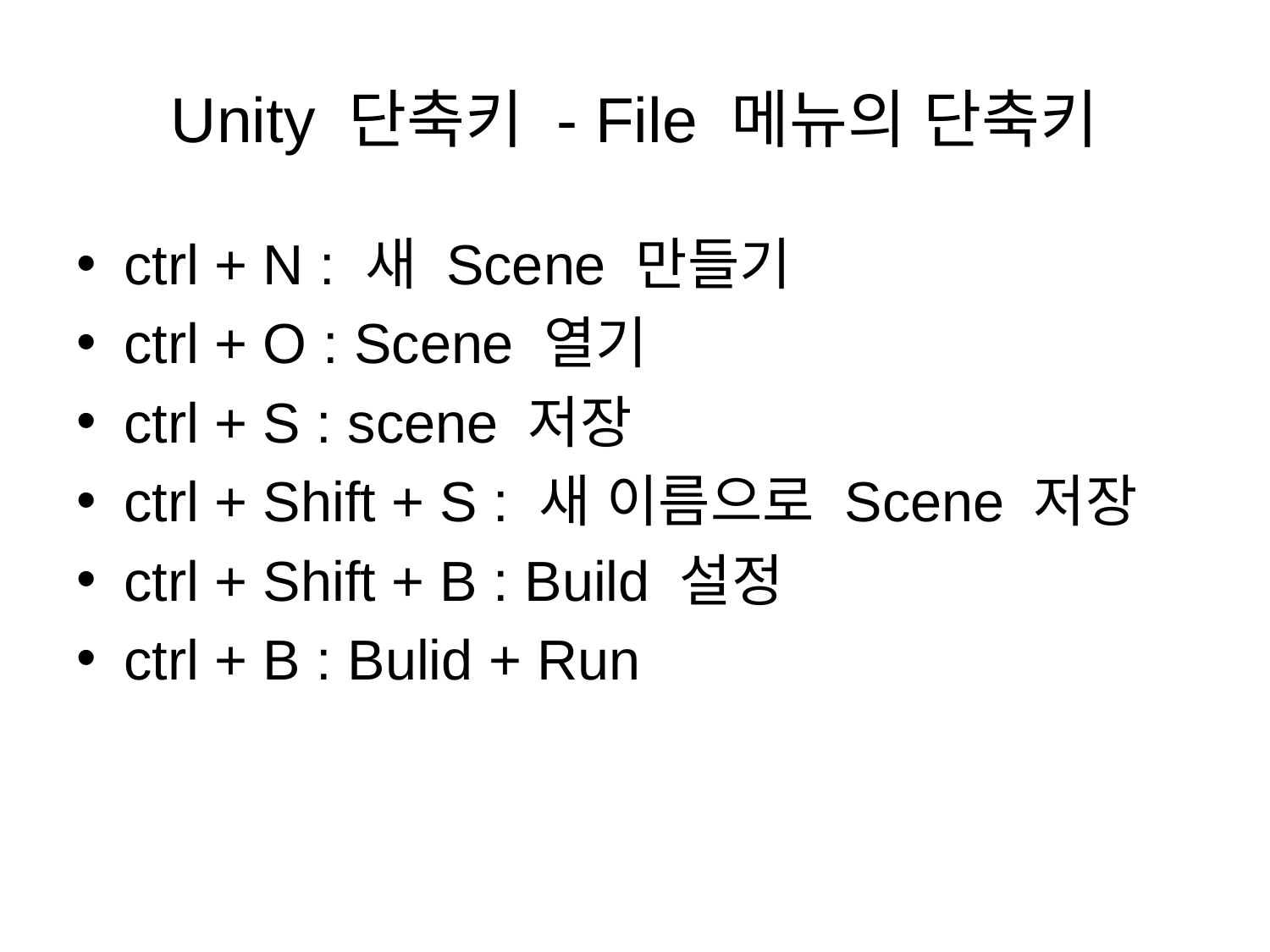

# Unity 단축키 - File 메뉴의 단축키
ctrl + N : 새 Scene 만들기
ctrl + O : Scene 열기
ctrl + S : scene 저장
ctrl + Shift + S : 새 이름으로 Scene 저장
ctrl + Shift + B : Build 설정
ctrl + B : Bulid + Run